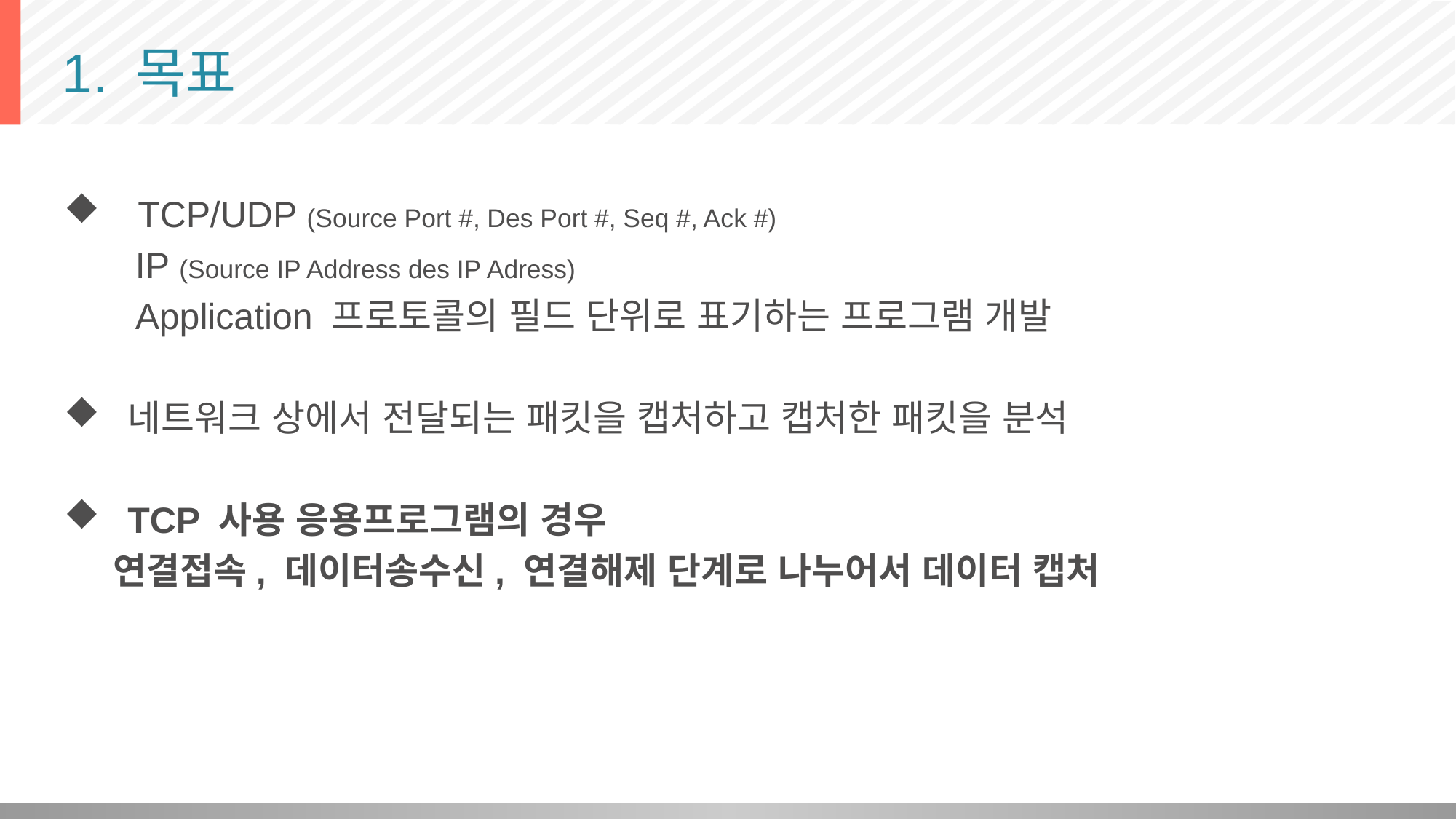

# 1. 목표
 TCP/UDP (Source Port #, Des Port #, Seq #, Ack #)
       IP (Source IP Address des IP Adress)
       Application 프로토콜의 필드 단위로 표기하는 프로그램 개발

네트워크 상에서 전달되는 패킷을 캡처하고 캡처한 패킷을 분석

TCP 사용 응용프로그램의 경우
    연결접속, 데이터송수신, 연결해제 단계로 나누어서 데이터 캡처